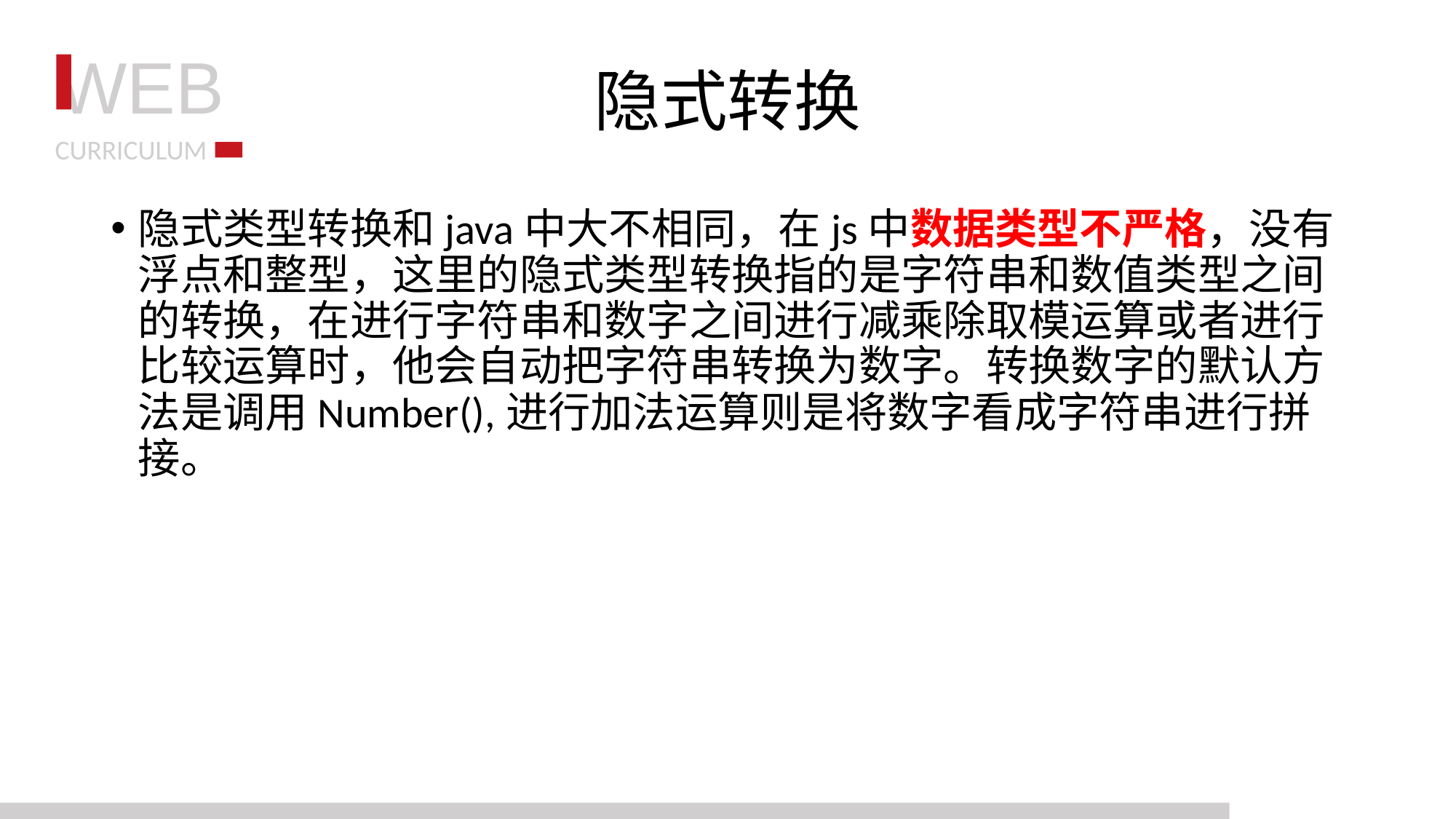

# 隐式转换
隐式类型转换和java中大不相同，在js中数据类型不严格，没有浮点和整型，这里的隐式类型转换指的是字符串和数值类型之间的转换，在进行字符串和数字之间进行减乘除取模运算或者进行比较运算时，他会自动把字符串转换为数字。转换数字的默认方法是调用Number(),进行加法运算则是将数字看成字符串进行拼接。